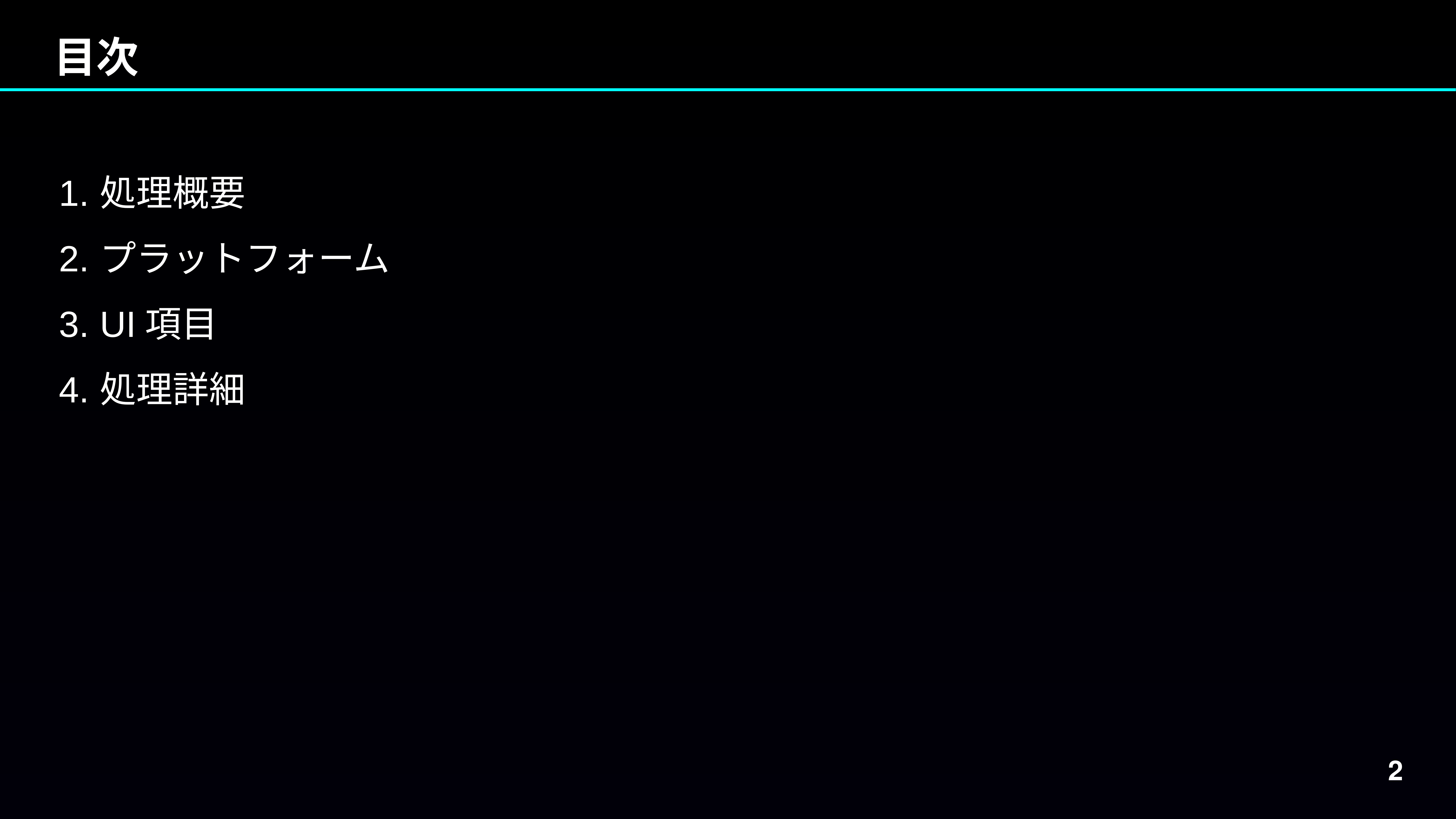

# 目次
処理概要
プラットフォーム
UI項目
処理詳細
2